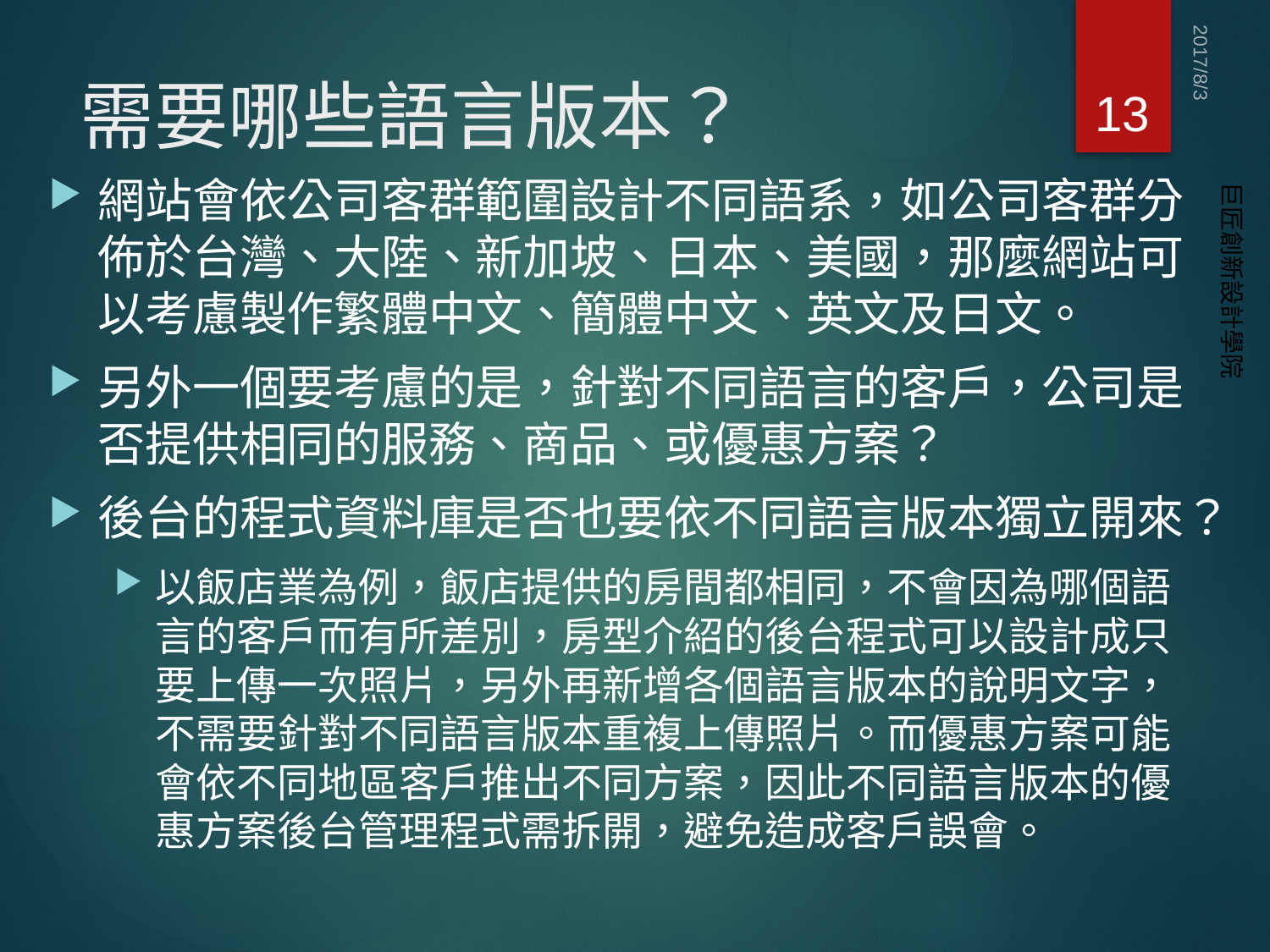

13
# 需要哪些語言版本？
2017/8/3
網站會依公司客群範圍設計不同語系，如公司客群分佈於台灣、大陸、新加坡、日本、美國，那麼網站可以考慮製作繁體中文、簡體中文、英文及日文。
另外一個要考慮的是，針對不同語言的客戶，公司是否提供相同的服務、商品、或優惠方案？
後台的程式資料庫是否也要依不同語言版本獨立開來？
以飯店業為例，飯店提供的房間都相同，不會因為哪個語言的客戶而有所差別，房型介紹的後台程式可以設計成只要上傳一次照片，另外再新增各個語言版本的說明文字，不需要針對不同語言版本重複上傳照片。而優惠方案可能會依不同地區客戶推出不同方案，因此不同語言版本的優惠方案後台管理程式需拆開，避免造成客戶誤會。
巨匠創新設計學院